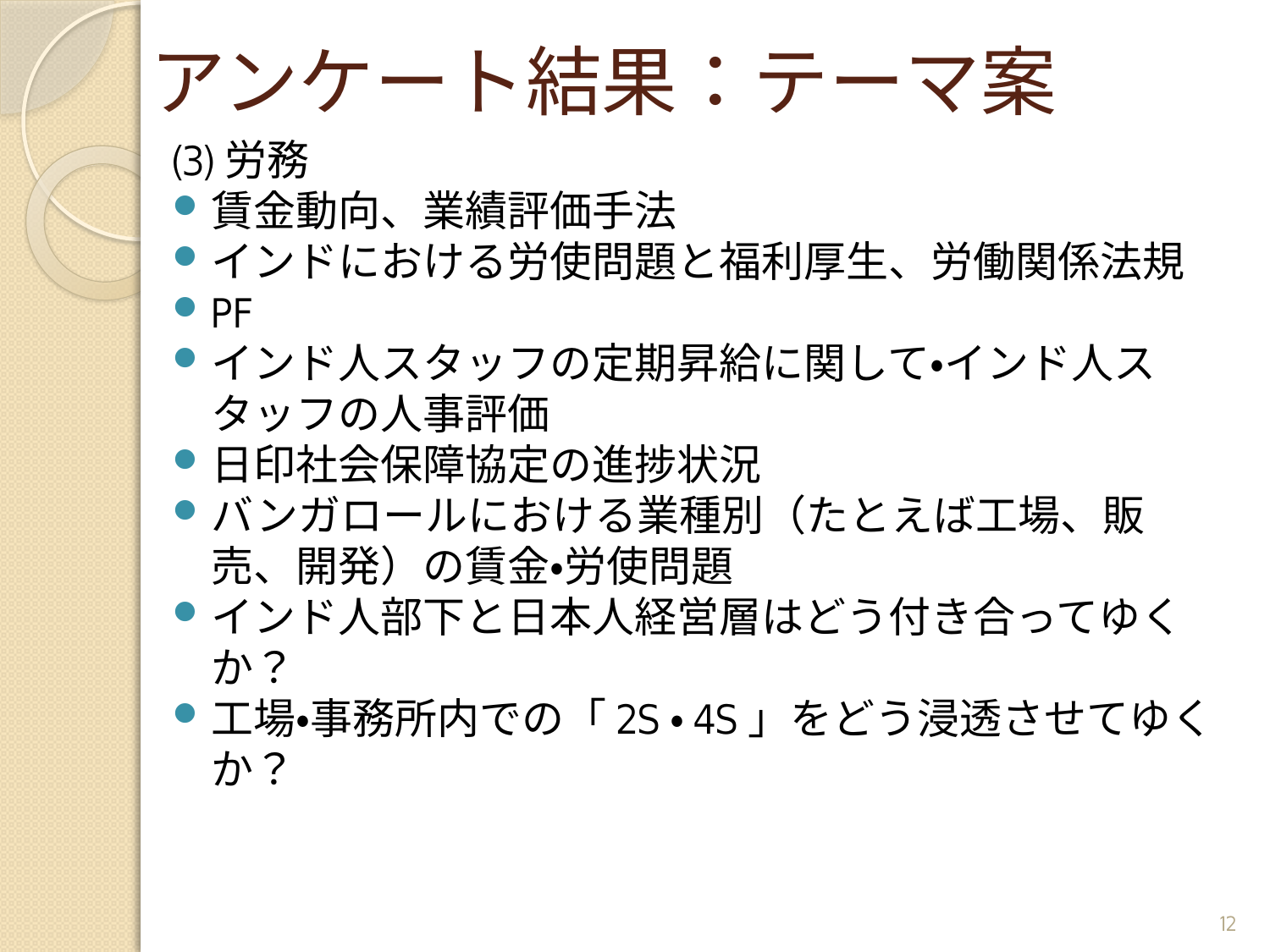

# アンケート結果：テーマ案
(3)労務
賃金動向、業績評価手法
インドにおける労使問題と福利厚生、労働関係法規
PF
インド人スタッフの定期昇給に関して・インド人スタッフの人事評価
日印社会保障協定の進捗状況
バンガロールにおける業種別（たとえば工場、販売、開発）の賃金・労使問題
インド人部下と日本人経営層はどう付き合ってゆくか？
工場・事務所内での「2S・4S」をどう浸透させてゆくか？

12